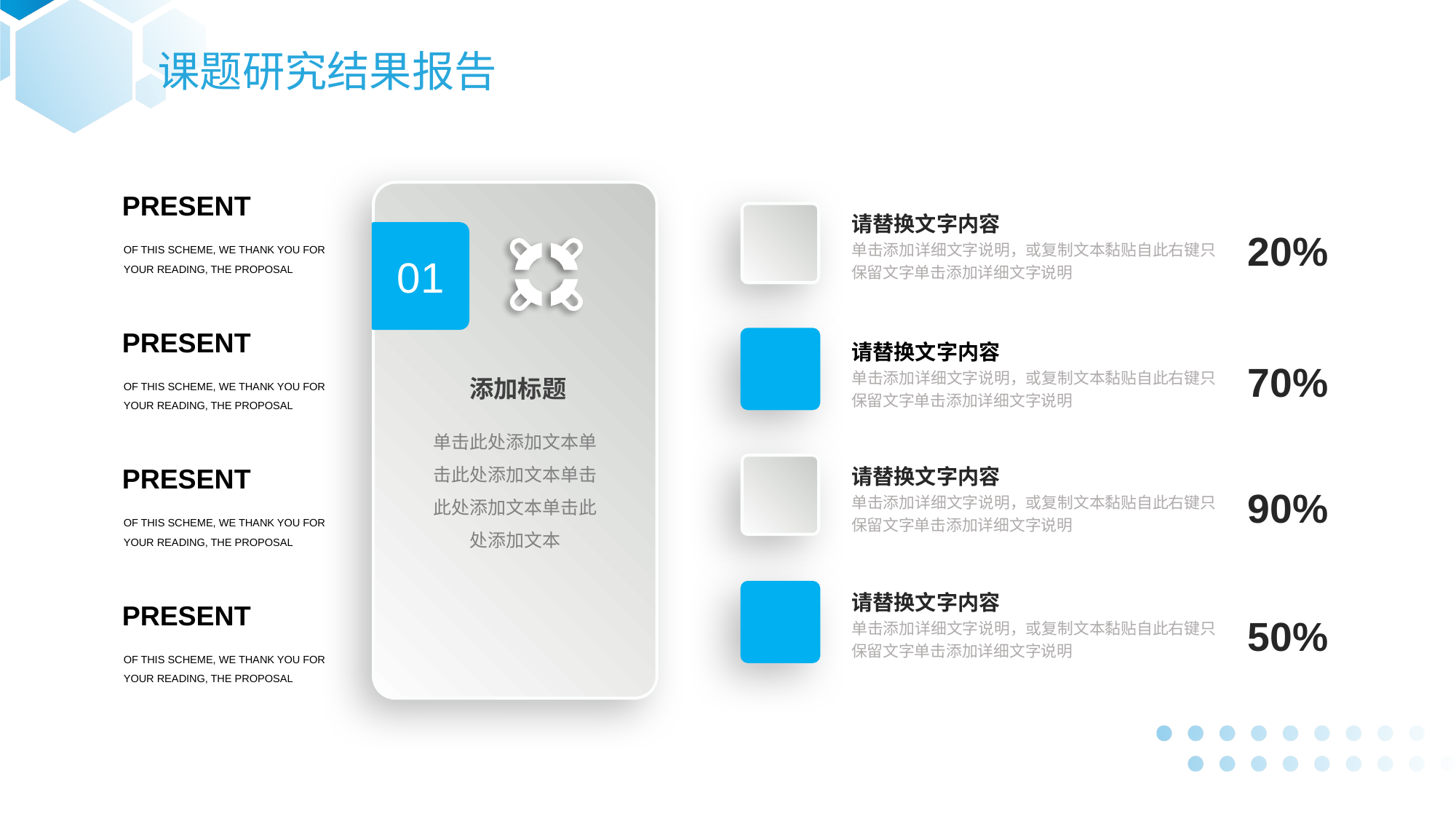

课题研究结果报告

01
添加标题
单击此处添加文本单击此处添加文本单击此处添加文本单击此处添加文本

### Chart

| Category |
|---|
PRESENT
OF THIS SCHEME, WE THANK YOU FOR YOUR READING, THE PROPOSAL

请替换文字内容
单击添加详细文字说明，或复制文本黏贴自此右键只保留文字单击添加详细文字说明
20%
PRESENT
OF THIS SCHEME, WE THANK YOU FOR YOUR READING, THE PROPOSAL

请替换文字内容
单击添加详细文字说明，或复制文本黏贴自此右键只保留文字单击添加详细文字说明
70%

PRESENT
OF THIS SCHEME, WE THANK YOU FOR YOUR READING, THE PROPOSAL
请替换文字内容
单击添加详细文字说明，或复制文本黏贴自此右键只保留文字单击添加详细文字说明
90%

请替换文字内容
单击添加详细文字说明，或复制文本黏贴自此右键只保留文字单击添加详细文字说明
PRESENT
OF THIS SCHEME, WE THANK YOU FOR YOUR READING, THE PROPOSAL
50%